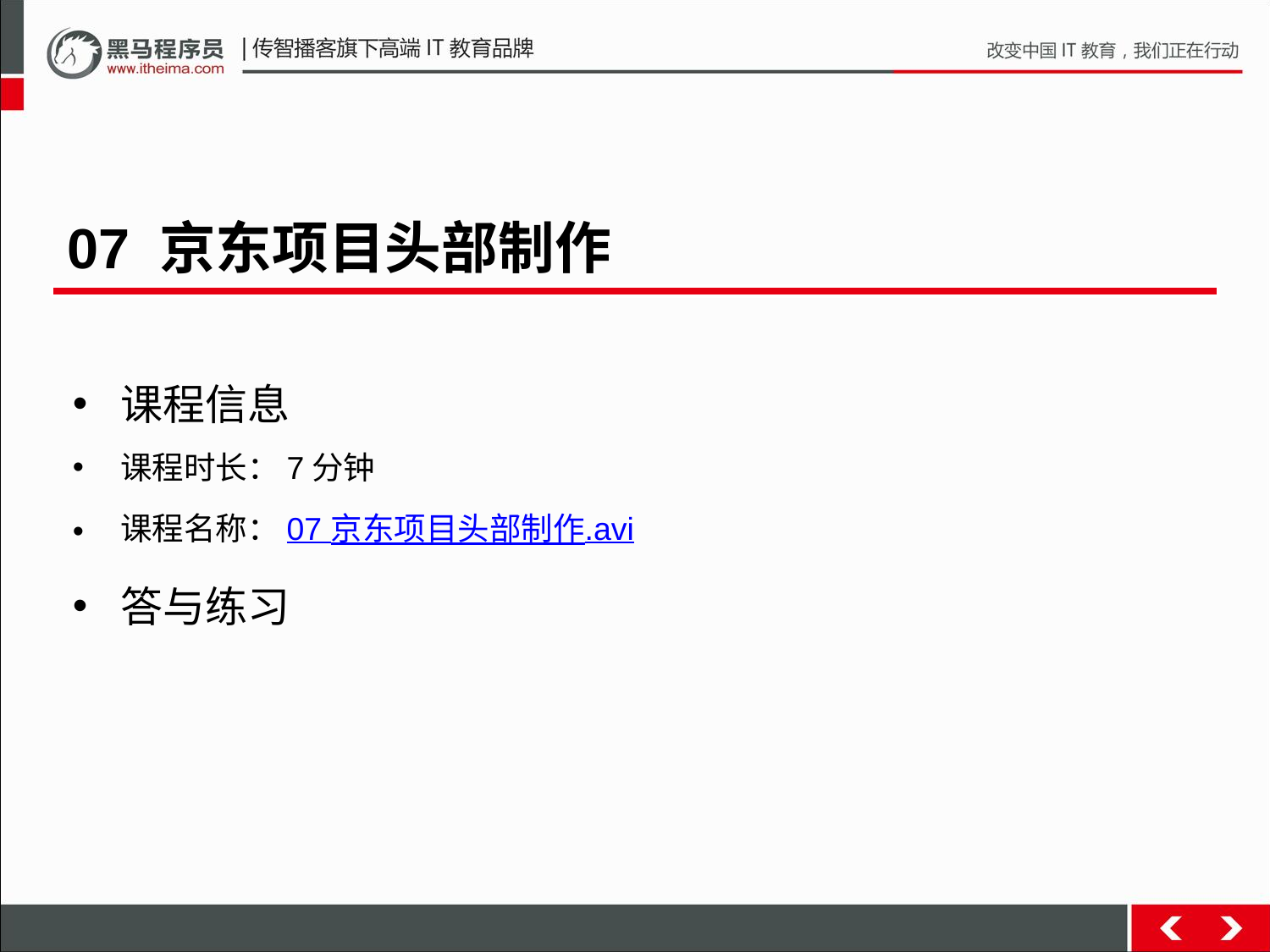

07 京东项目头部制作
课程信息
课程时长：7分钟
课程名称：07 京东项目头部制作.avi
答与练习